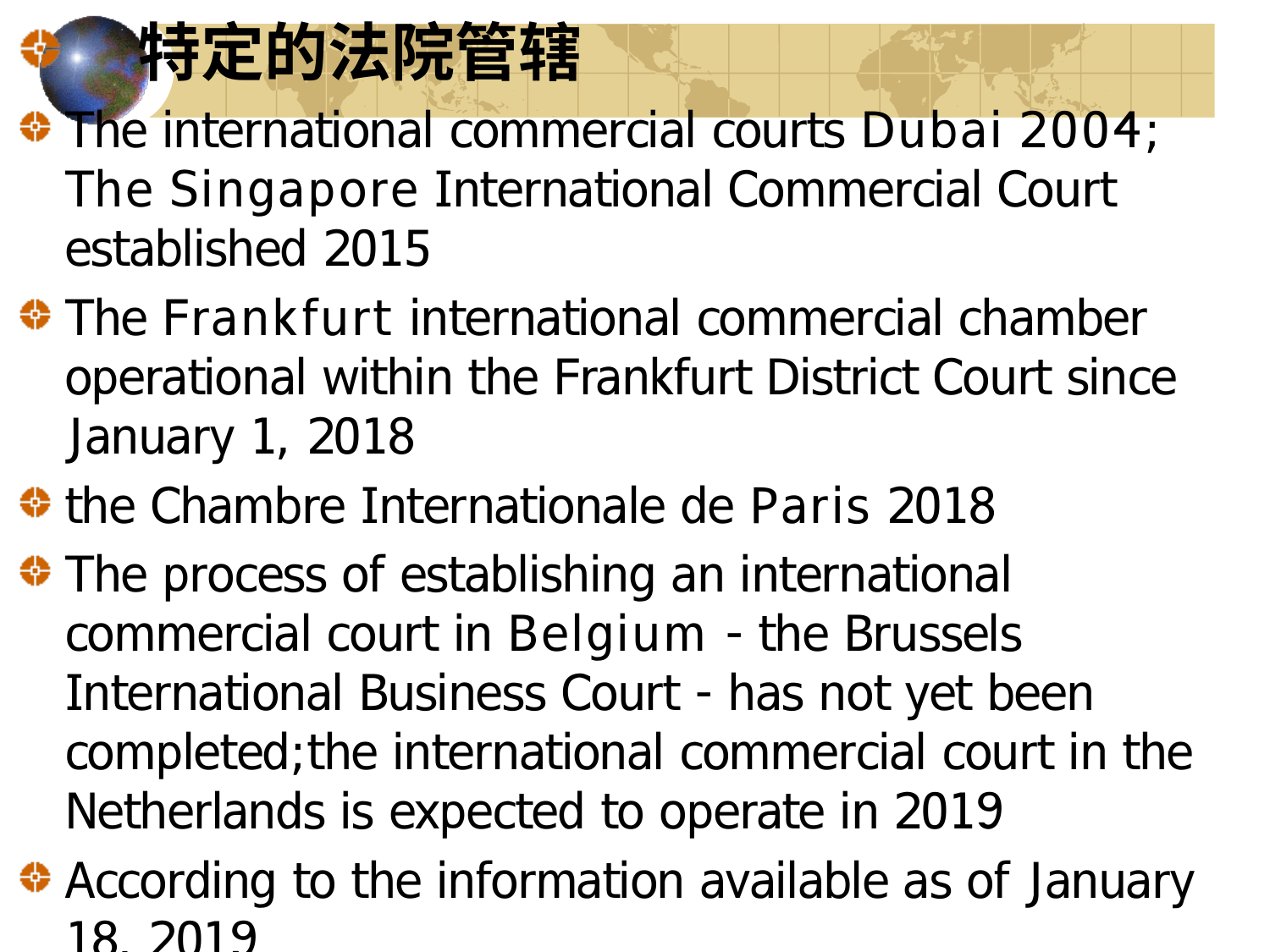

特定的法院管辖
The international commercial courts Dubai 2004;  The Singapore International Commercial Court established 2015
The Frankfurt international commercial chamber operational within the Frankfurt District Court since January 1, 2018
the Chambre Internationale de Paris 2018
The process of establishing an international commercial court in Belgium - the Brussels International Business Court - has not yet been completed;the international commercial court in the Netherlands is expected to operate in 2019
According to the information available as of January 18, 2019